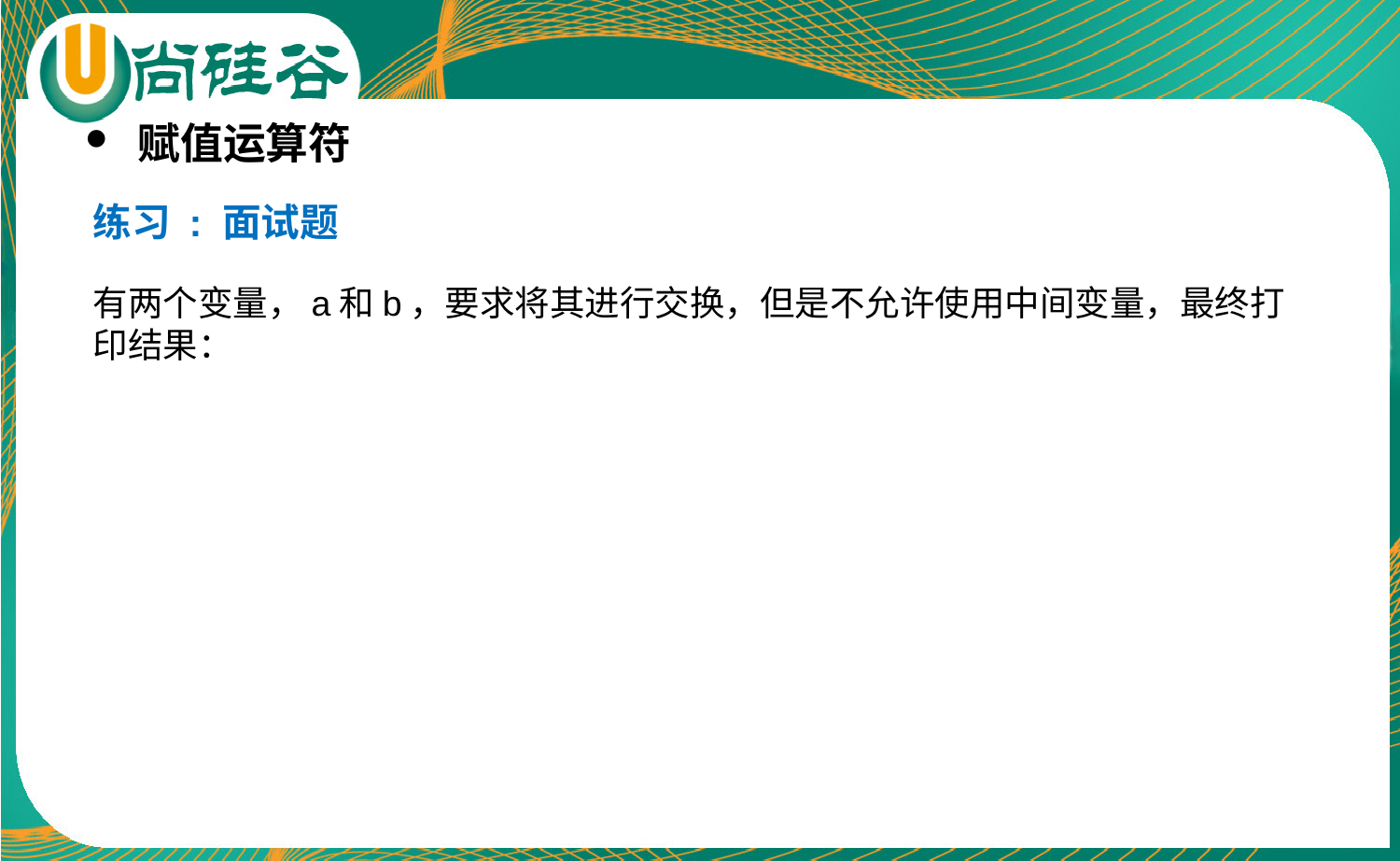

赋值运算符
练习 : 面试题

有两个变量，a和b，要求将其进行交换，但是不允许使用中间变量，最终打印结果：